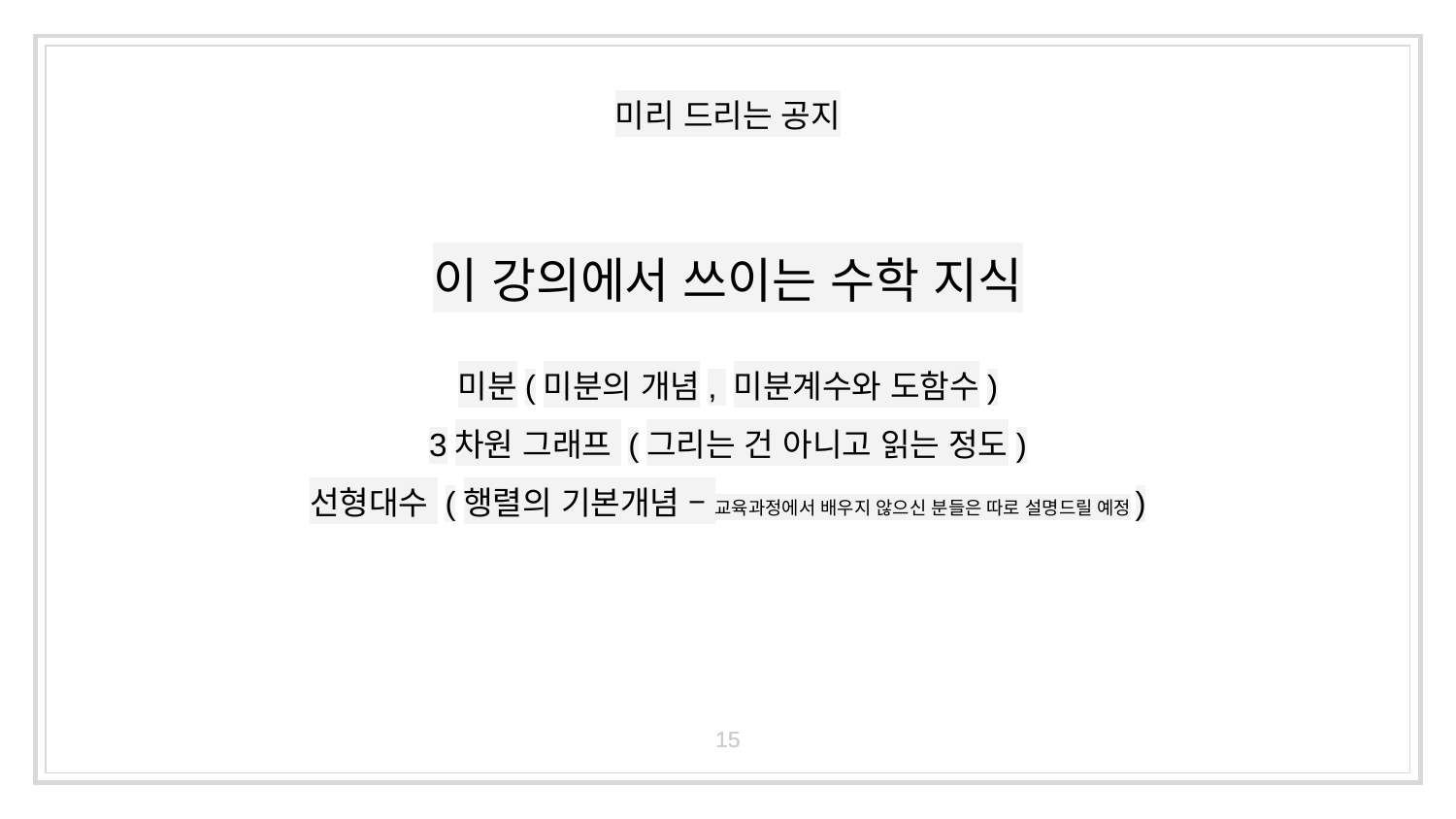

# 미리 드리는 공지
이 강의에서 쓰이는 수학 지식

미분(미분의 개념, 미분계수와 도함수)
3차원 그래프 (그리는 건 아니고 읽는 정도)
선형대수 (행렬의 기본개념 – 교육과정에서 배우지 않으신 분들은 따로 설명드릴 예정)

15
15